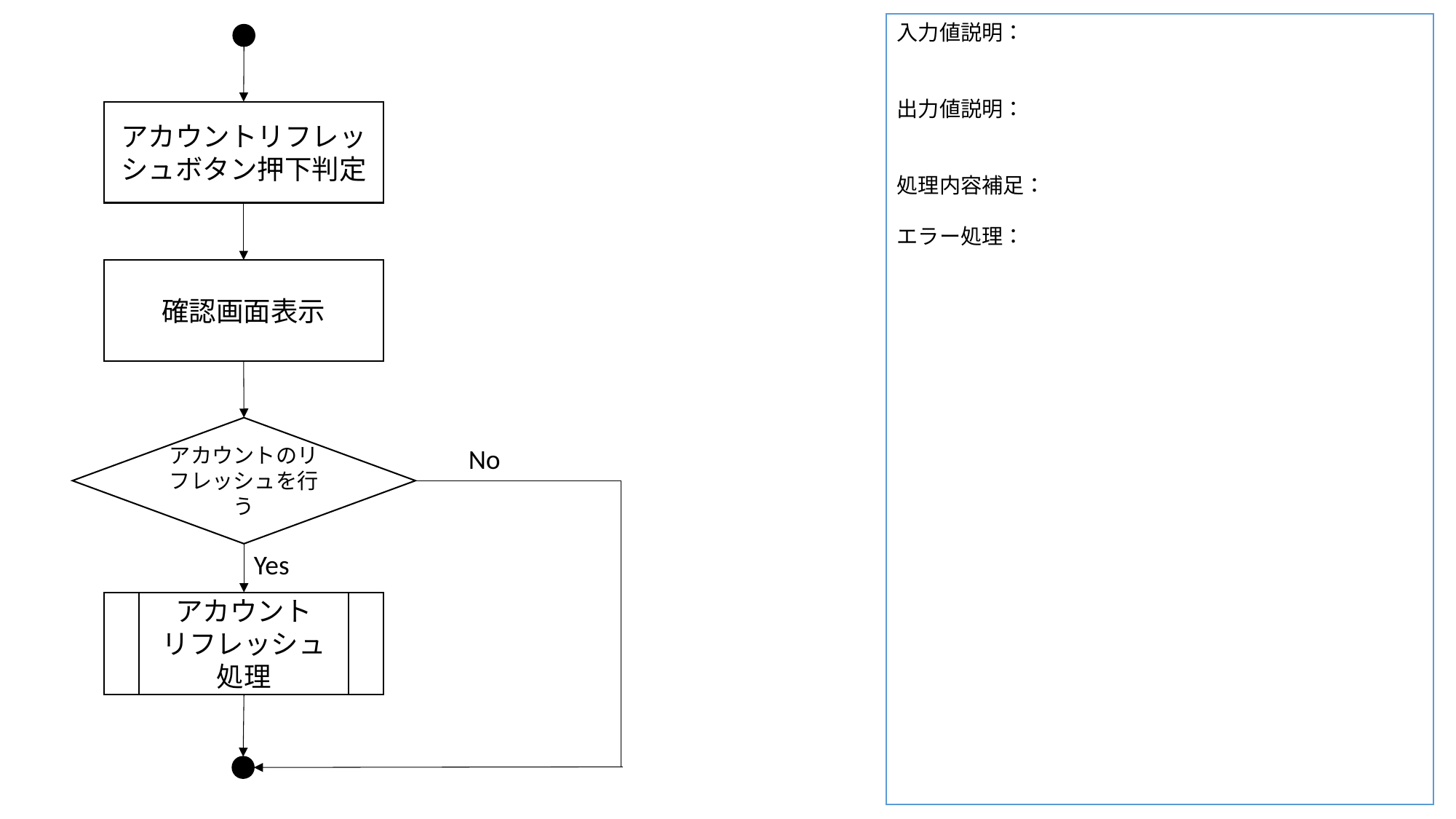

入力値説明：

出力値説明：

処理内容補足：

エラー処理：

アカウントリフレッシュボタン押下判定
確認画面表示
アカウントのリフレッシュを行う
No
Yes
アカウント
リフレッシュ処理